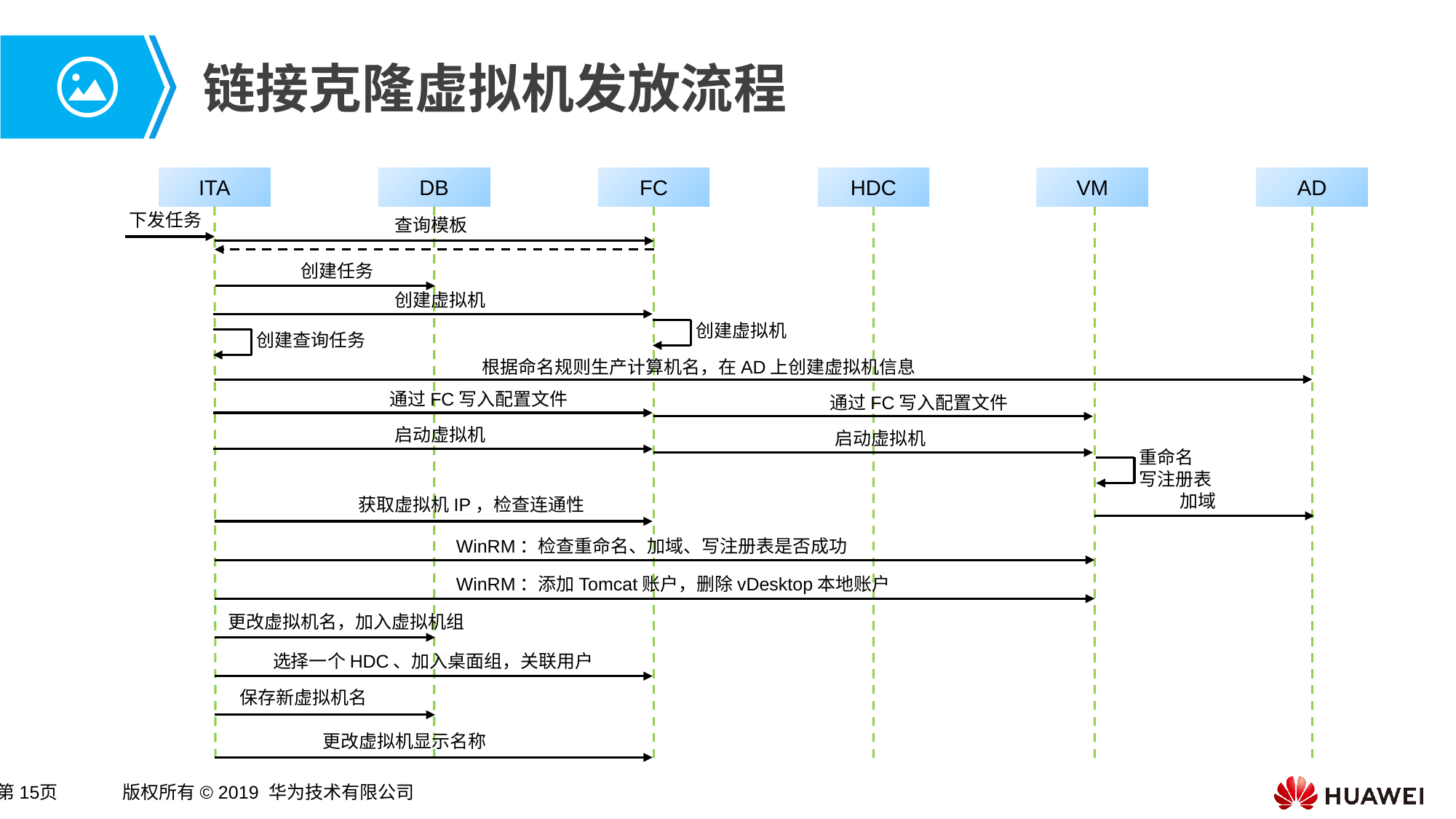

# 链接克隆虚拟机发放流程
ITA
DB
FC
HDC
VM
AD
下发任务
查询模板
创建任务
创建虚拟机
创建虚拟机
创建查询任务
根据命名规则生产计算机名，在AD上创建虚拟机信息
通过FC写入配置文件
通过FC写入配置文件
启动虚拟机
启动虚拟机
重命名
写注册表
加域
获取虚拟机IP，检查连通性
WinRM：检查重命名、加域、写注册表是否成功
WinRM：添加Tomcat账户，删除vDesktop本地账户
更改虚拟机名，加入虚拟机组
选择一个HDC、加入桌面组，关联用户
保存新虚拟机名
更改虚拟机显示名称